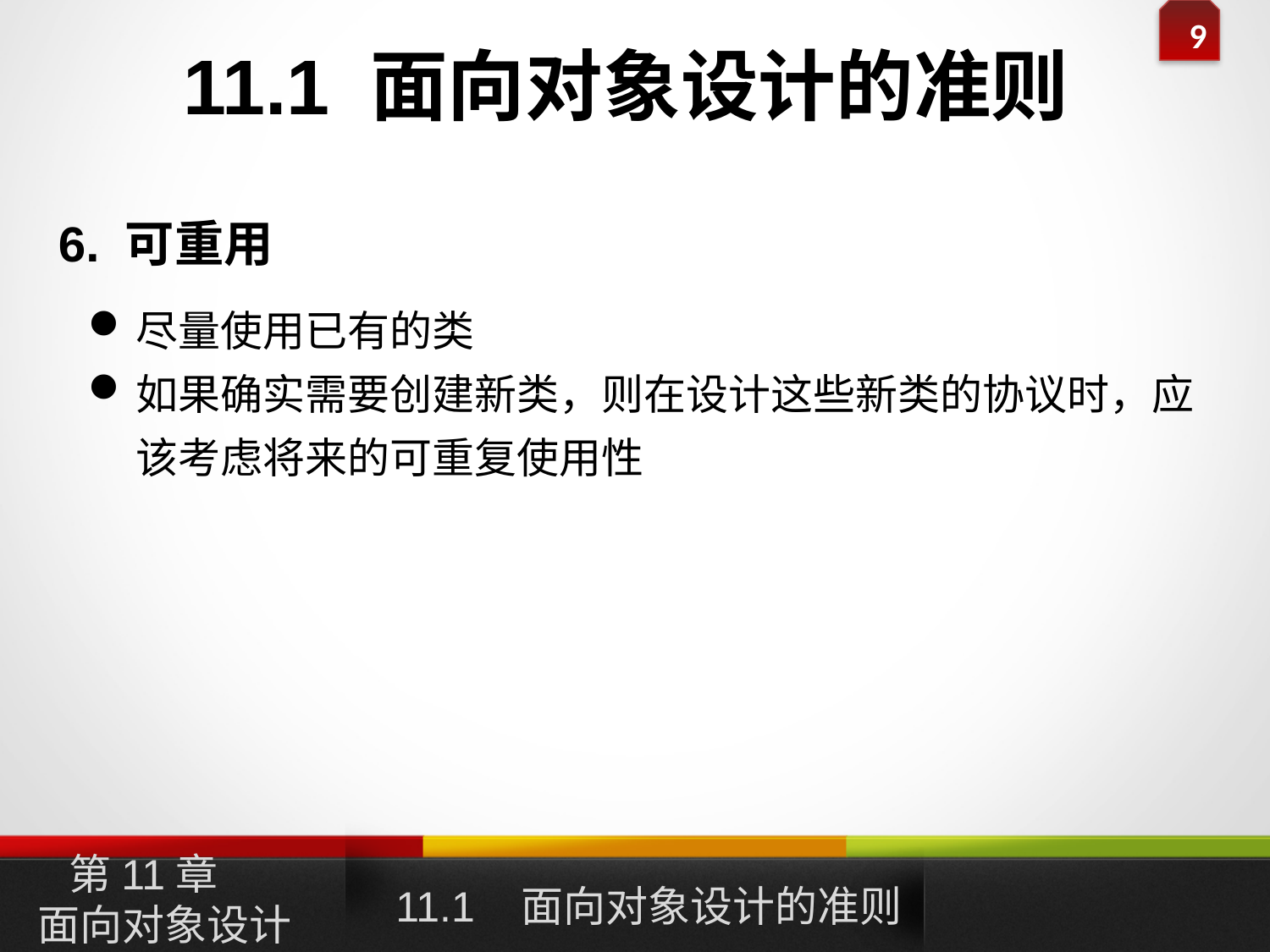

# 11.1 面向对象设计的准则
6. 可重用
尽量使用已有的类
如果确实需要创建新类，则在设计这些新类的协议时，应该考虑将来的可重复使用性
11.1   面向对象设计的准则